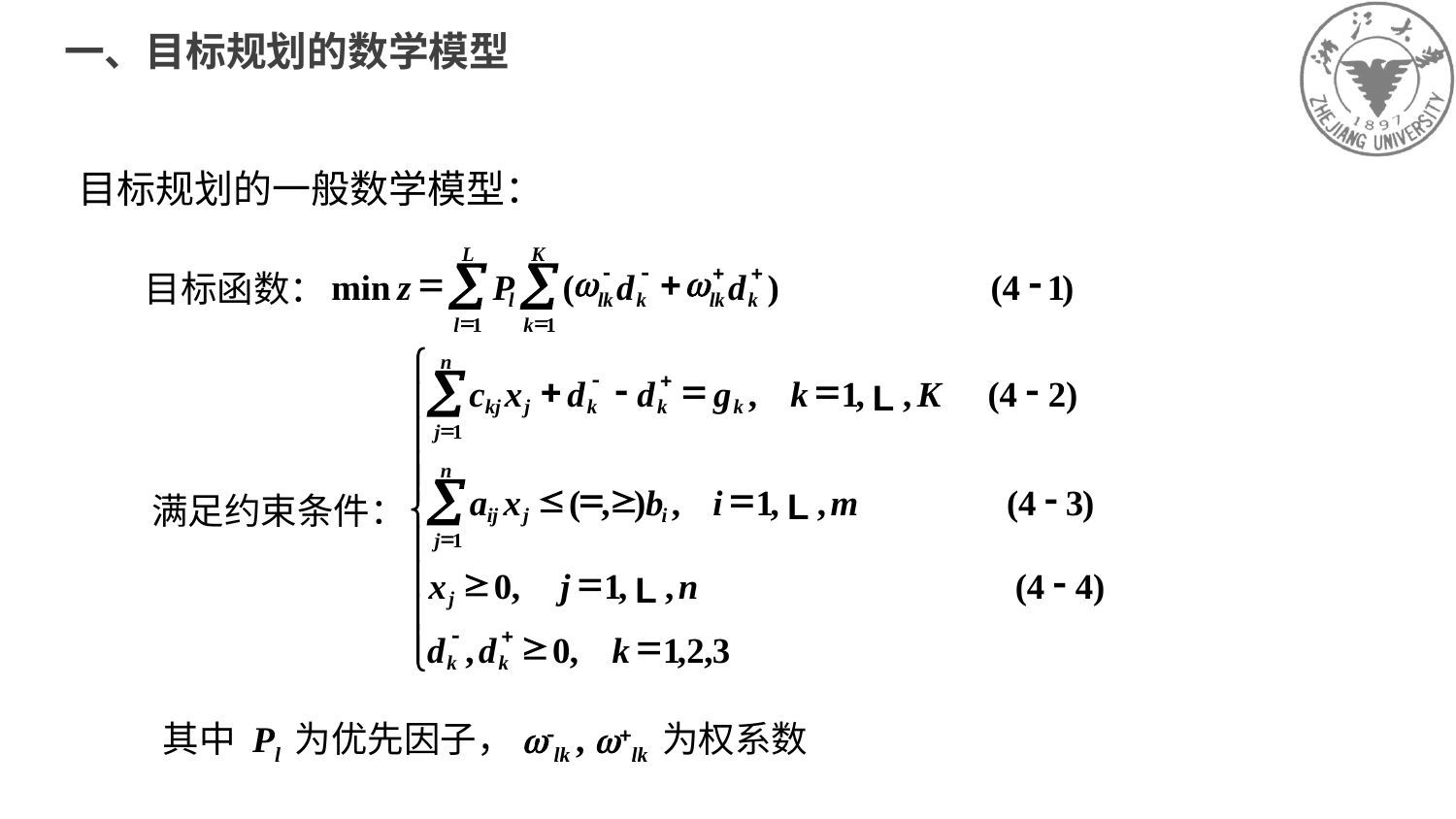

一、目标规划的数学模型
目标规划的一般数学模型：

L
K
∑
∑
−
−
+
+
=
ω
+
ω
−
min
z
P
(
d
d
)
(
4
1
)
目标函数：
l
lk
k
lk
k
=
=
l
1
k
1

n
∑
−
+
+
−
=
=
−
c
x
d
d
g
,
k
1
,
,
K
(
4
2
)
L

kj
j
k
k
k

=
j
1

n

∑
≤
=
≥
=
−
a
x
(
,
)
b
,
i
1
,
,
m
(
4
3
)
L
满足约束条件：

ij
j
i

=
j
1

≥
=
−
x
0
,
j
1
,
,
n
(
4
4
)
L
j

−
+
≥
=
d
,
d
0
,
k
1
,
2
,
3

k
k
其中 Pl 为优先因子，ω−lk , ω+lk 为权系数